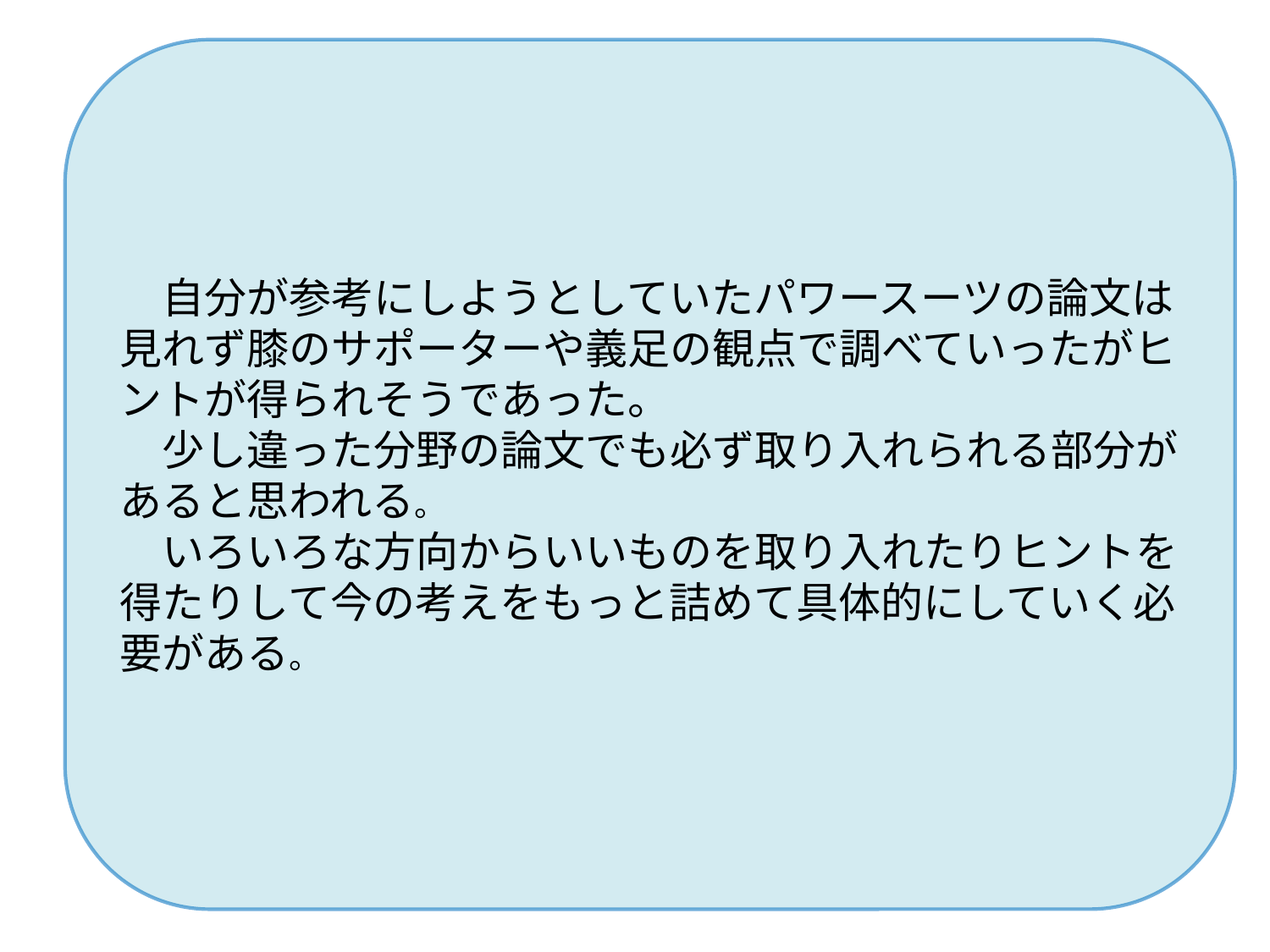

自分が参考にしようとしていたパワースーツの論文は見れず膝のサポーターや義足の観点で調べていったがヒントが得られそうであった。
　少し違った分野の論文でも必ず取り入れられる部分があると思われる。
　いろいろな方向からいいものを取り入れたりヒントを得たりして今の考えをもっと詰めて具体的にしていく必要がある。